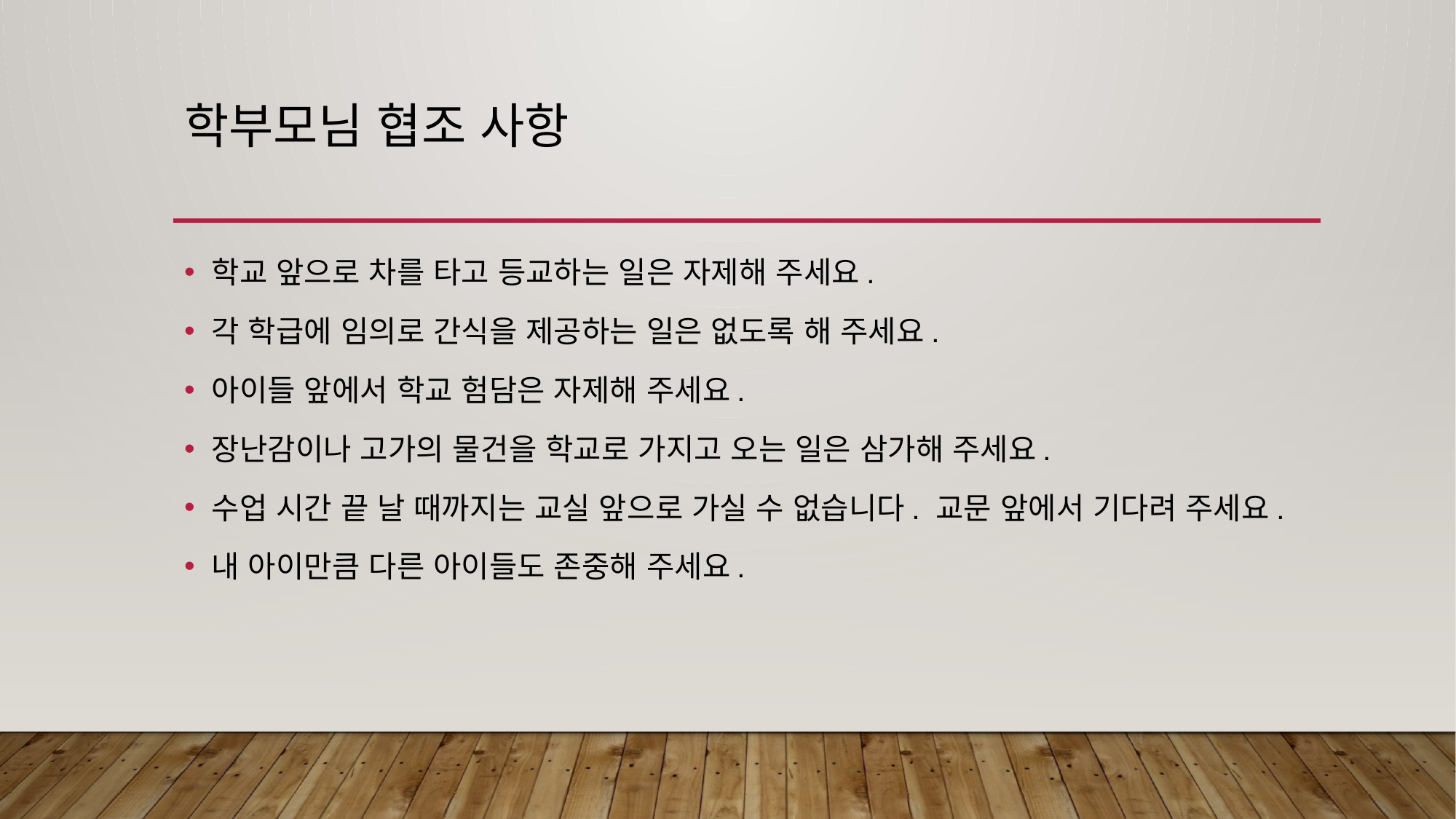

# 학부모님 협조 사항
학교 앞으로 차를 타고 등교하는 일은 자제해 주세요.
각 학급에 임의로 간식을 제공하는 일은 없도록 해 주세요.
아이들 앞에서 학교 험담은 자제해 주세요.
장난감이나 고가의 물건을 학교로 가지고 오는 일은 삼가해 주세요.
수업 시간 끝 날 때까지는 교실 앞으로 가실 수 없습니다. 교문 앞에서 기다려 주세요.
내 아이만큼 다른 아이들도 존중해 주세요.